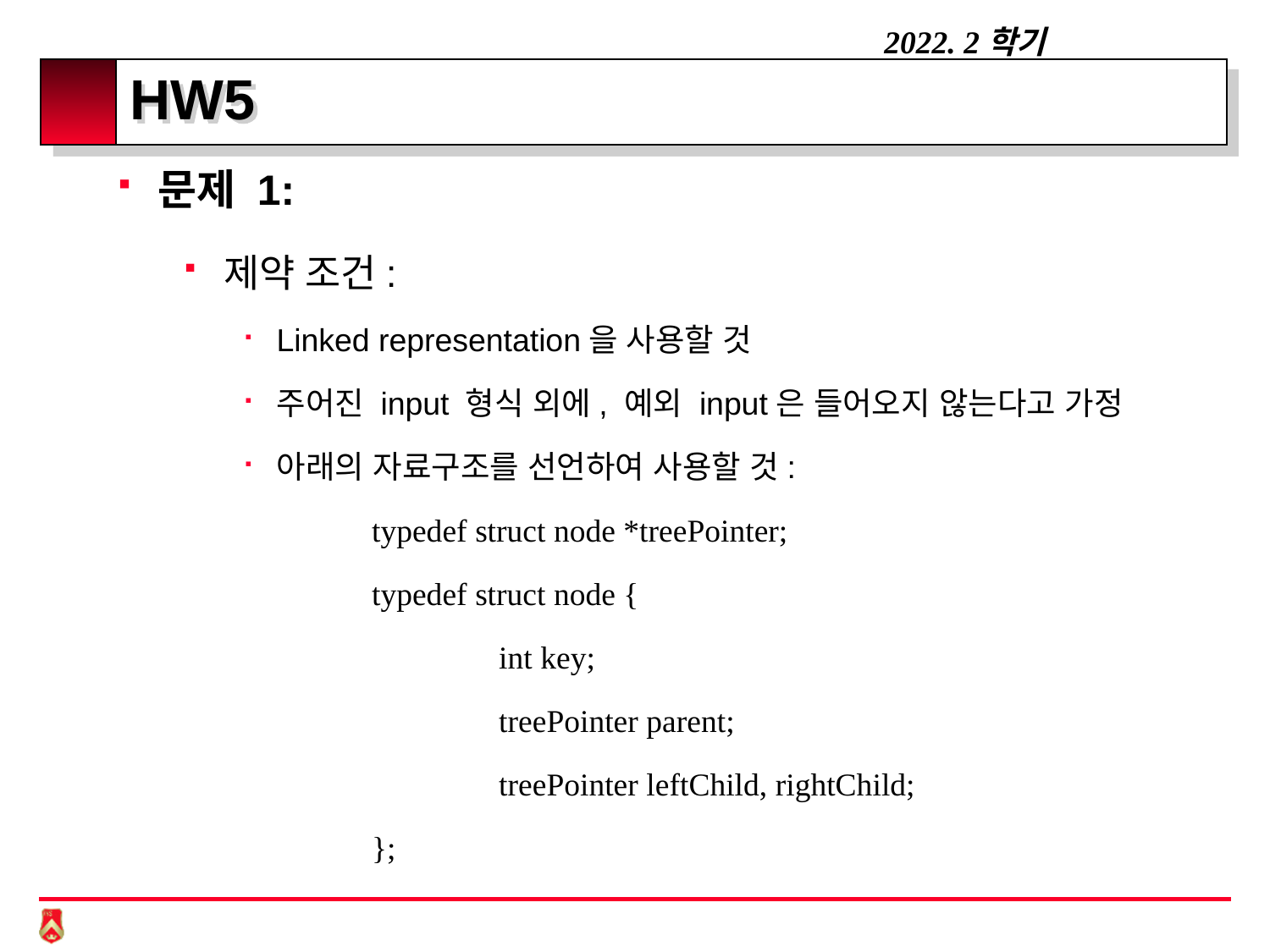

# HW5
문제 1:
제약 조건:
Linked representation을 사용할 것
주어진 input 형식 외에, 예외 input은 들어오지 않는다고 가정
아래의 자료구조를 선언하여 사용할 것:
	typedef struct node *treePointer;
	typedef struct node {
		int key;
		treePointer parent;
		treePointer leftChild, rightChild;
	};